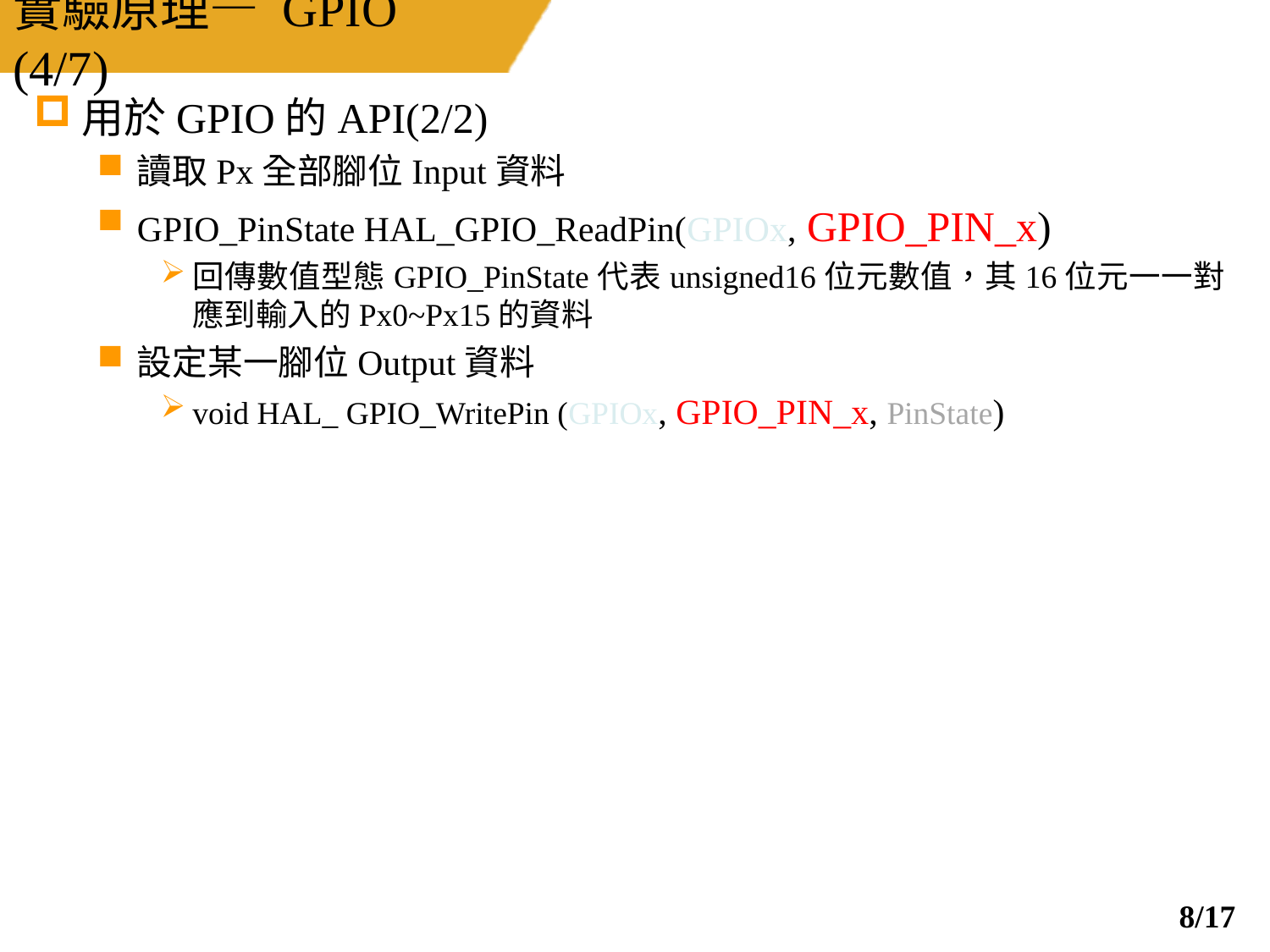

# 實驗原理— GPIO (4/7)
用於GPIO的API(2/2)
讀取Px全部腳位Input資料
GPIO_PinState HAL_GPIO_ReadPin(GPIOx, GPIO_PIN_x)
回傳數值型態GPIO_PinState代表unsigned16位元數值，其16位元一一對應到輸入的Px0~Px15的資料
設定某一腳位Output資料
void HAL_ GPIO_WritePin (GPIOx, GPIO_PIN_x, PinState)

8/17